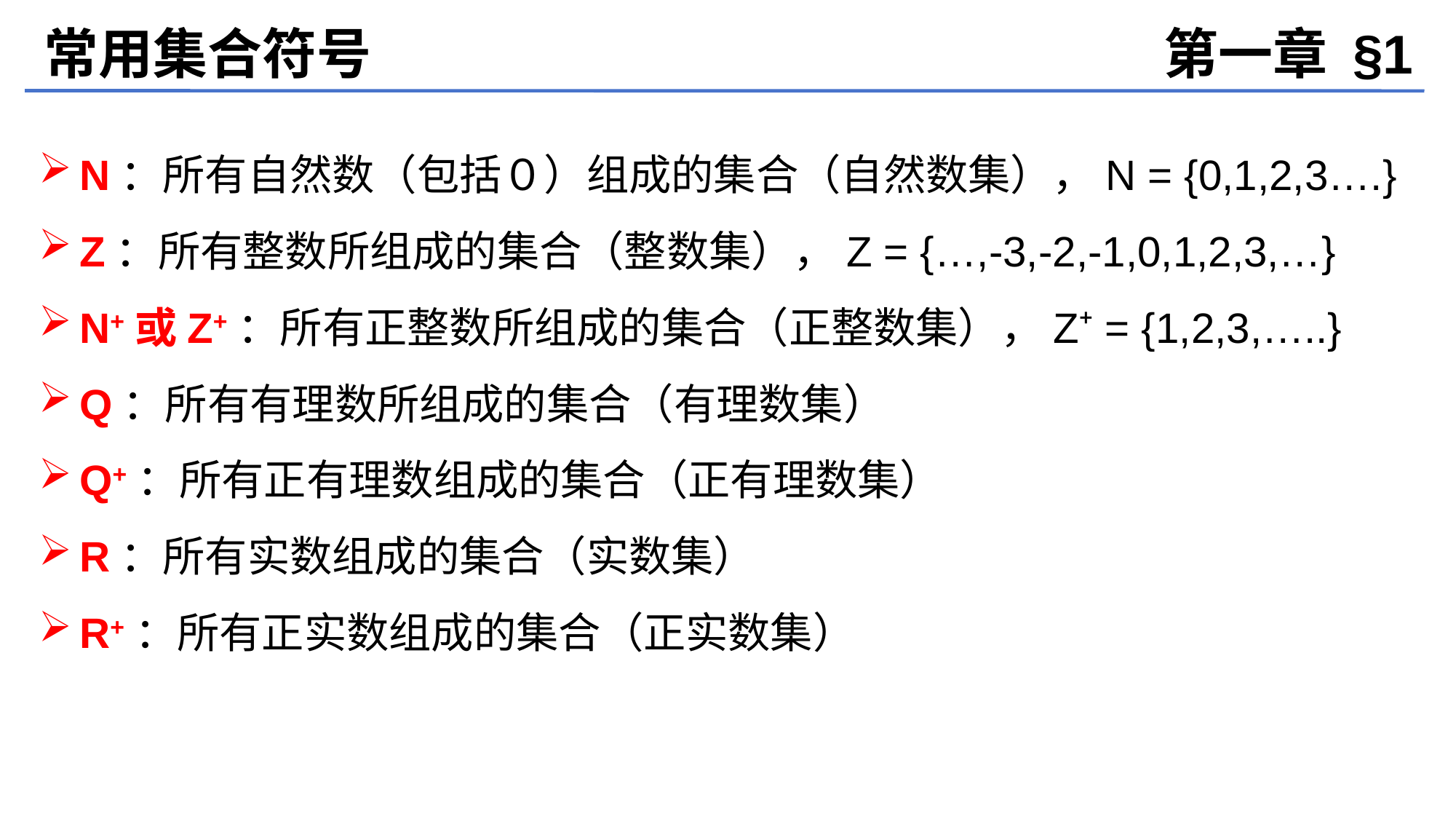

常用集合符号
第一章 §1
N：所有自然数（包括０）组成的集合（自然数集），N = {0,1,2,3….}
Z：所有整数所组成的集合（整数集），Z = {…,-3,-2,-1,0,1,2,3,…}
N+或Z+：所有正整数所组成的集合（正整数集），Z⁺ = {1,2,3,…..}
Q：所有有理数所组成的集合（有理数集）
Q+：所有正有理数组成的集合（正有理数集）
R：所有实数组成的集合（实数集）
R+：所有正实数组成的集合（正实数集）